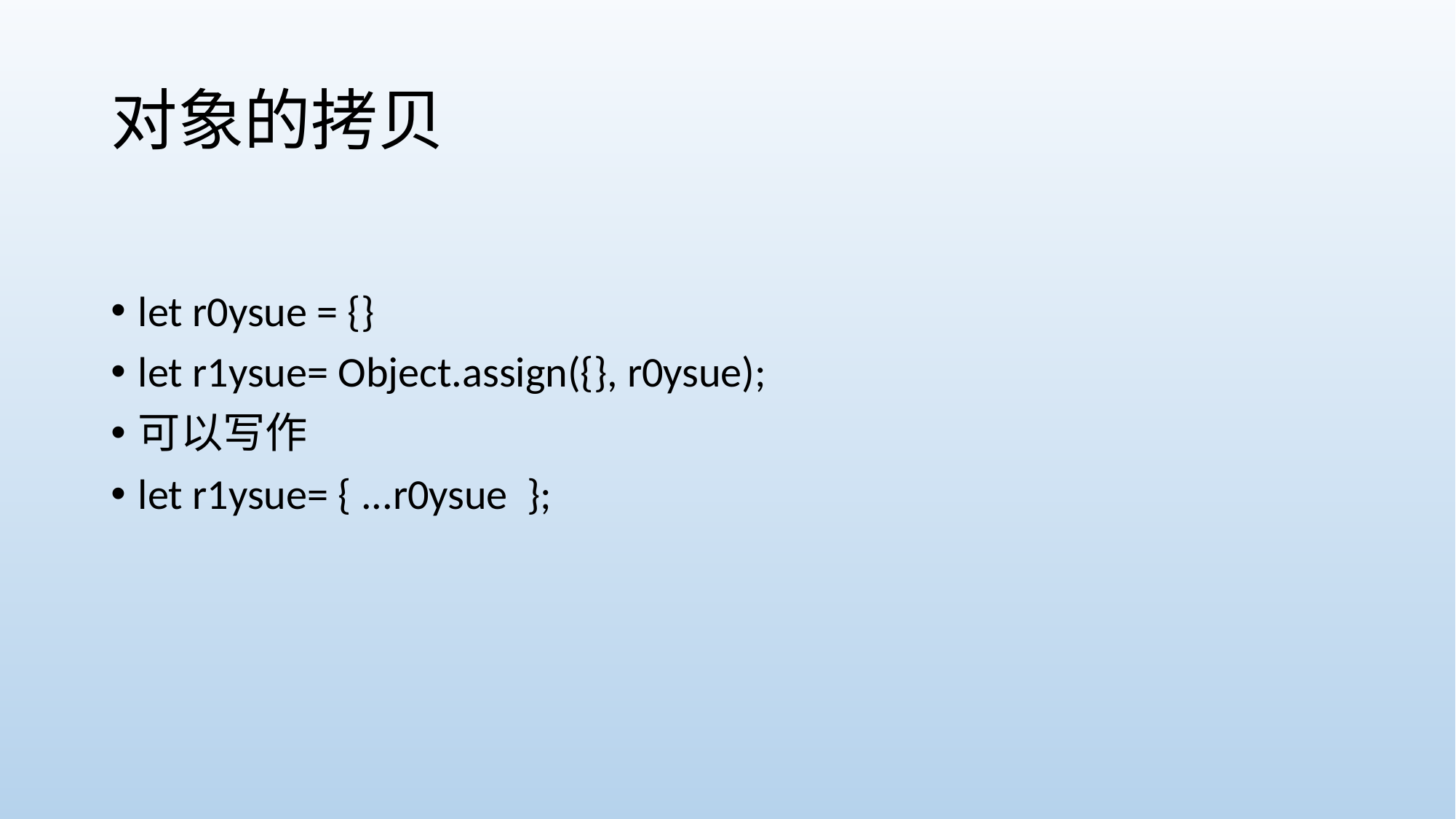

# 对象的拷贝

let r0ysue = {}
let r1ysue= Object.assign({}, r0ysue);
可以写作
let r1ysue= { ...r0ysue  };